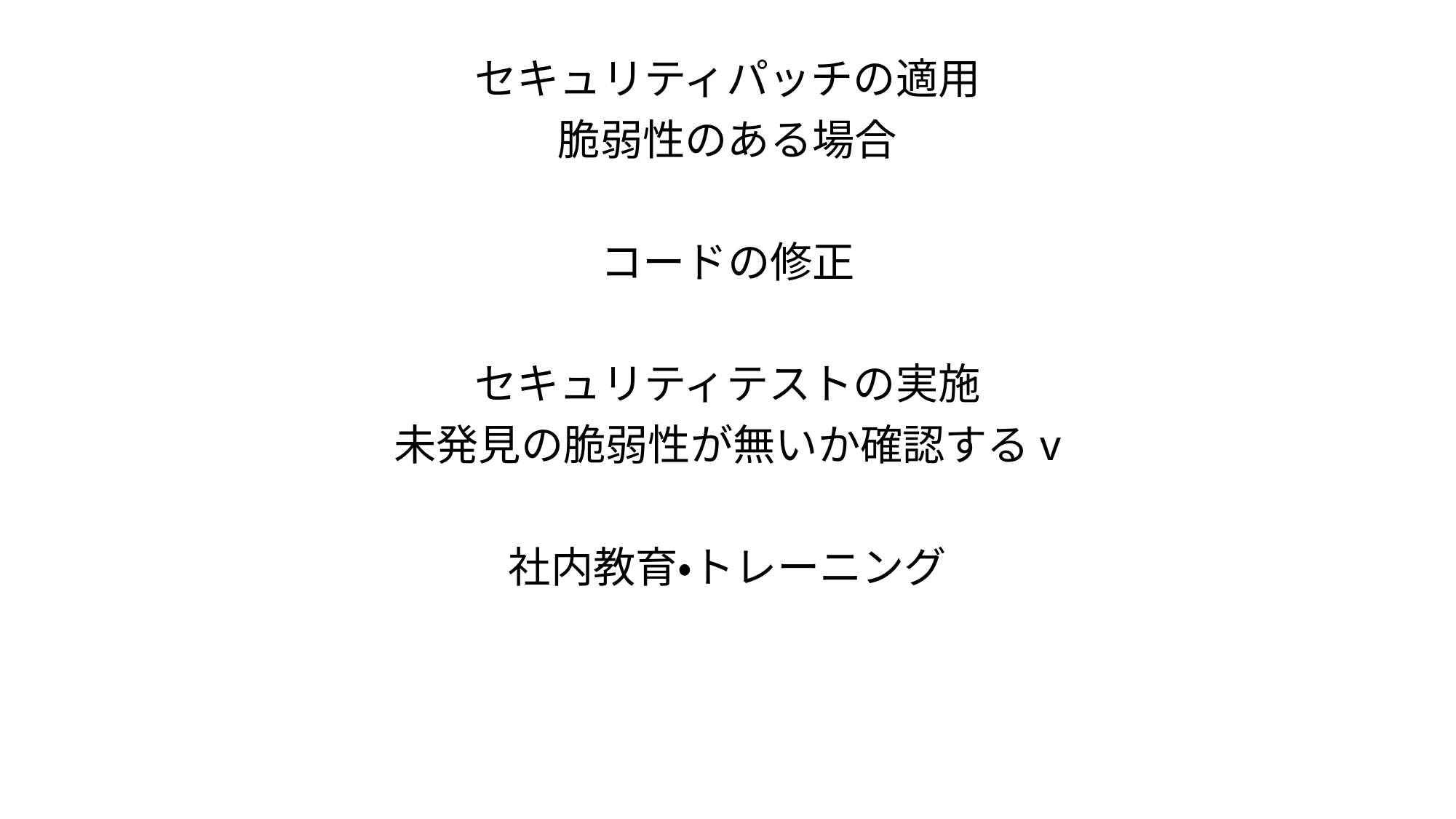

セキュリティパッチの適用
脆弱性のある場合

コードの修正

セキュリティテストの実施
未発見の脆弱性が無いか確認するv

社内教育・トレーニング